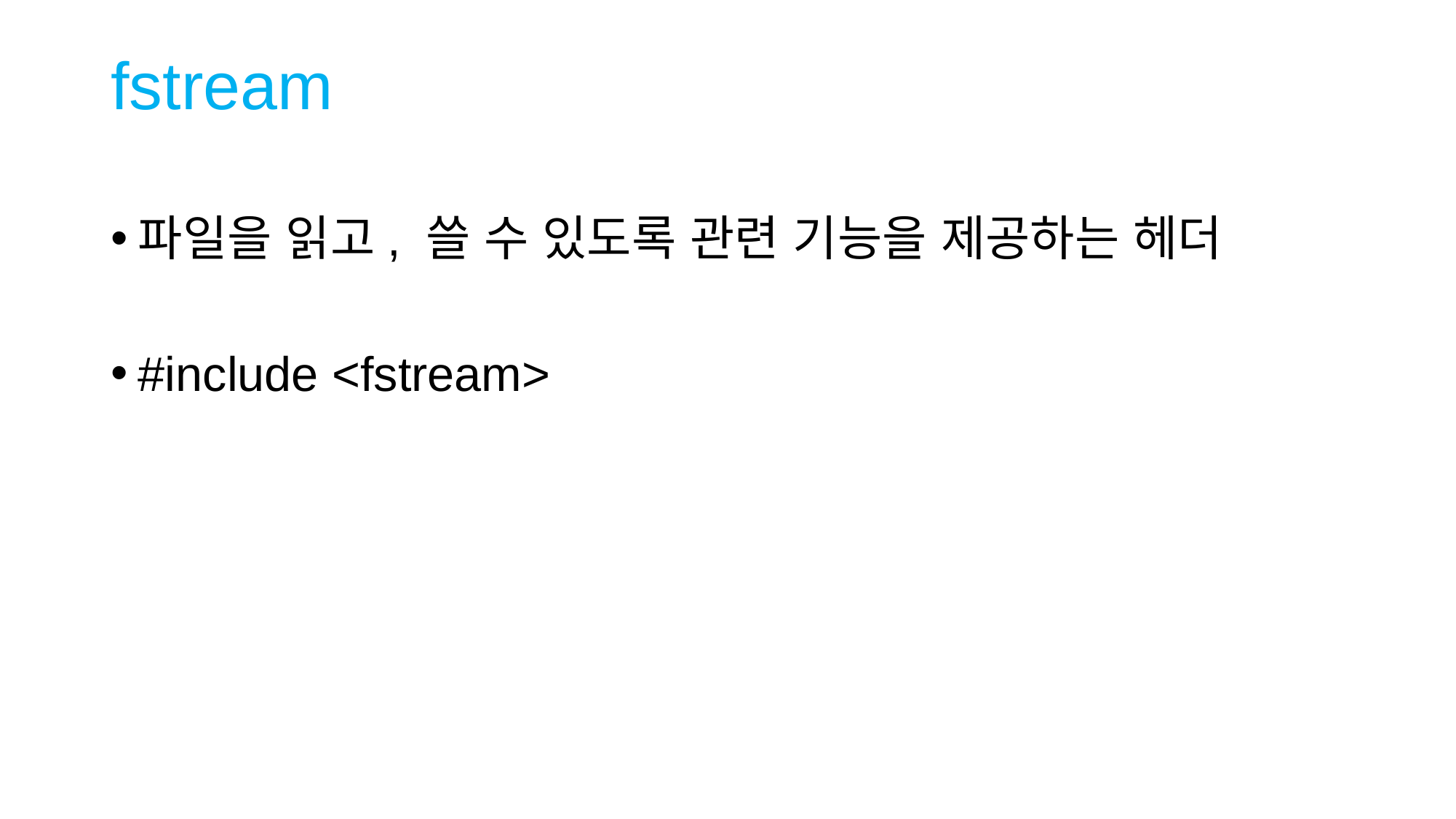

# fstream
파일을 읽고, 쓸 수 있도록 관련 기능을 제공하는 헤더

#include <fstream>